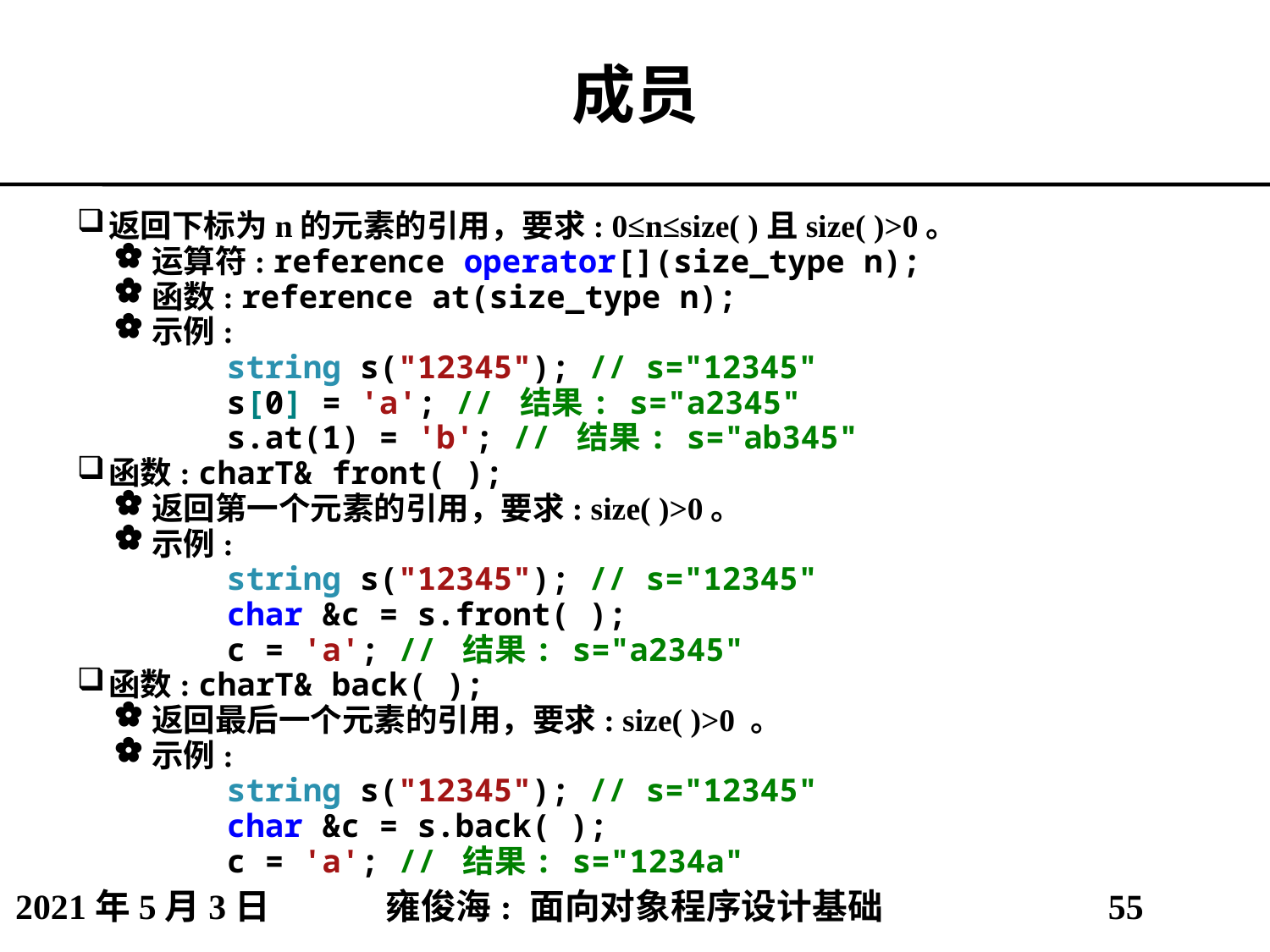

# 成员

返回下标为n的元素的引用，要求: 0≤n≤size( )且size( )>0。
运算符: reference operator[](size_type n);
函数: reference at(size_type n);
示例:
string s("12345"); // s="12345"
s[0] = 'a'; // 结果: s="a2345"
s.at(1) = 'b'; // 结果: s="ab345"
函数: charT& front( );
返回第一个元素的引用，要求: size( )>0。
示例:
string s("12345"); // s="12345"
char &c = s.front( );
c = 'a'; // 结果: s="a2345"
函数: charT& back( );
返回最后一个元素的引用，要求: size( )>0 。
示例:
string s("12345"); // s="12345"
char &c = s.back( );
c = 'a'; // 结果: s="1234a"
2021年5月3日
雍俊海: 面向对象程序设计基础
55